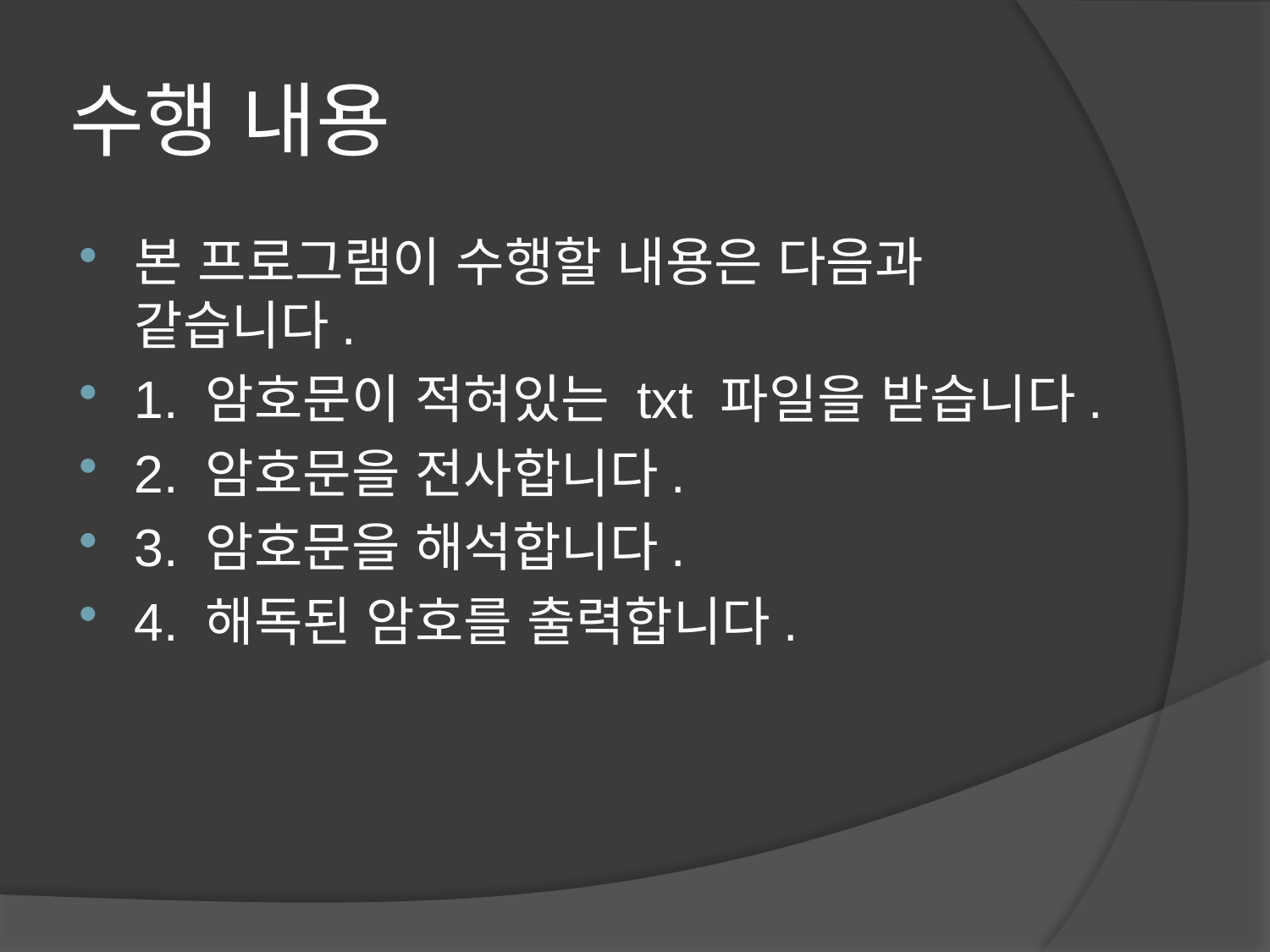

# 수행 내용
본 프로그램이 수행할 내용은 다음과 같습니다.
1. 암호문이 적혀있는 txt 파일을 받습니다.
2. 암호문을 전사합니다.
3. 암호문을 해석합니다.
4. 해독된 암호를 출력합니다.